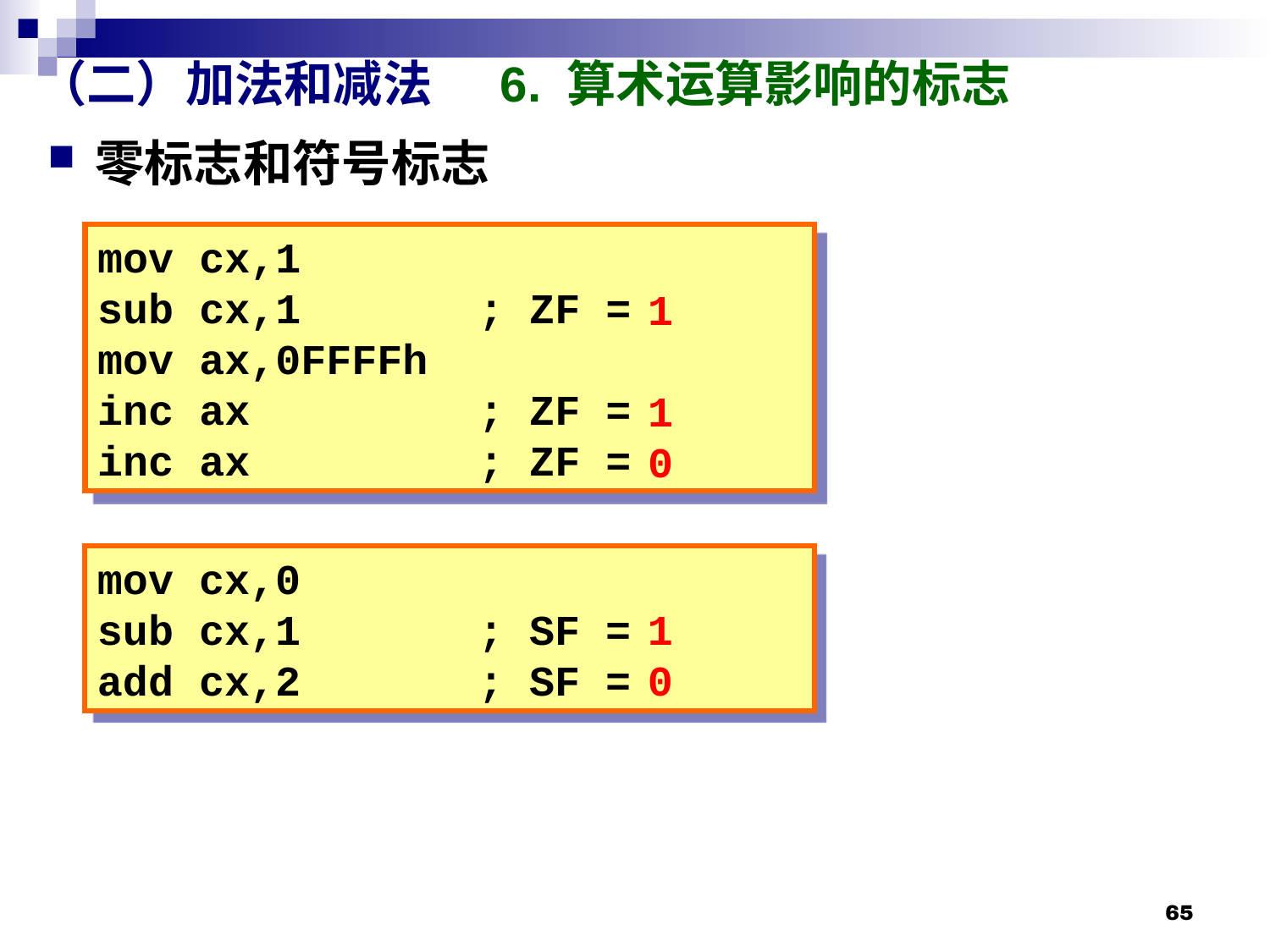

# （二）加法和减法     6. 算术运算影响的标志
零标志和符号标志
mov cx,1
sub cx,1		; ZF =
mov ax,0FFFFh
inc ax		; ZF =
inc ax		; ZF =

1

1
0
mov cx,0
sub cx,1		; SF =
add cx,2		; SF =

1
0
65